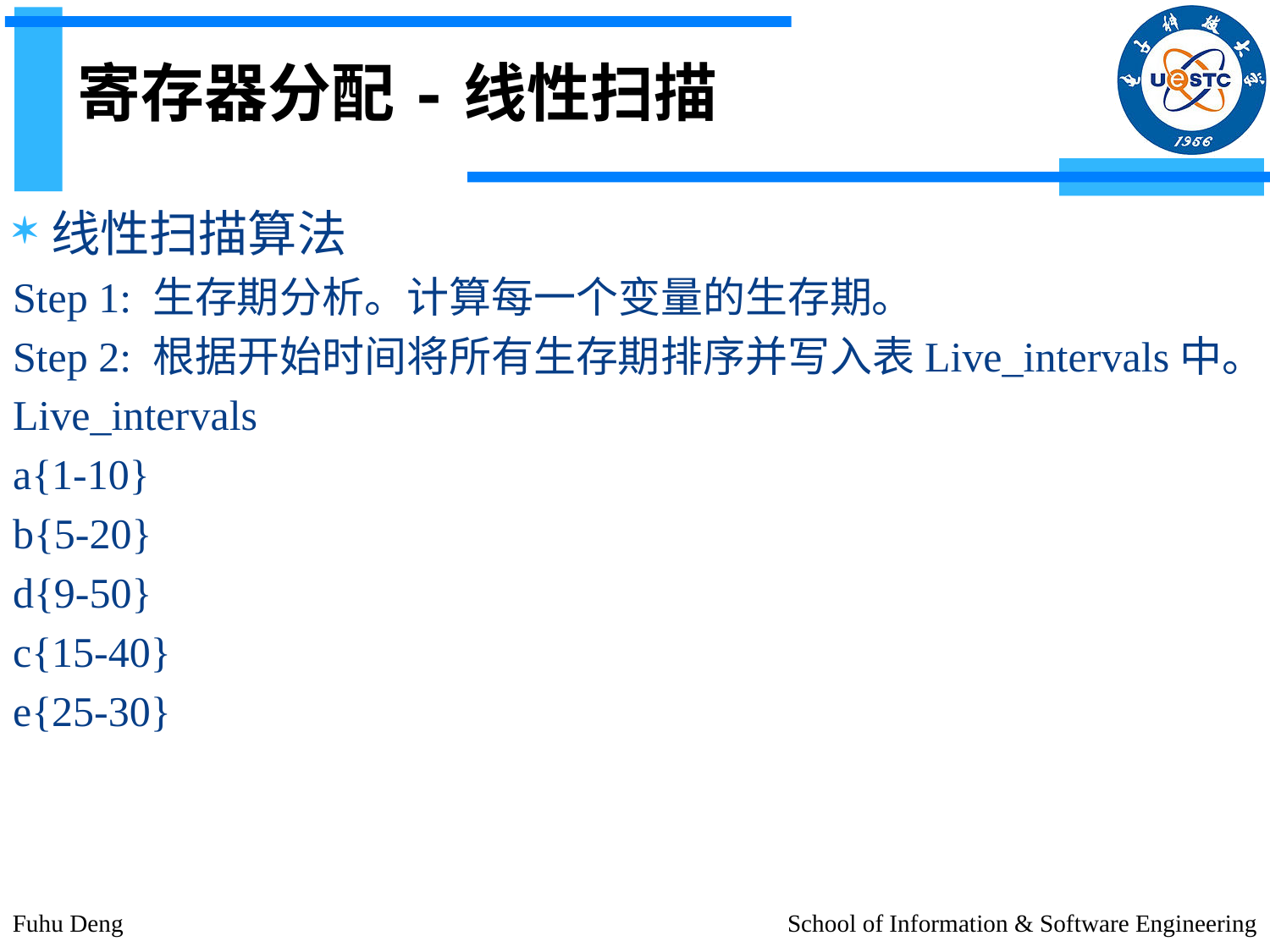

# 寄存器分配-线性扫描
线性扫描算法
Step 1: 生存期分析。计算每一个变量的生存期。
Step 2: 根据开始时间将所有生存期排序并写入表Live_intervals中。
Live_intervals
a{1-10}
b{5-20}
d{9-50}
c{15-40}
e{25-30}

Fuhu Deng
74
School of Information & Software Engineering